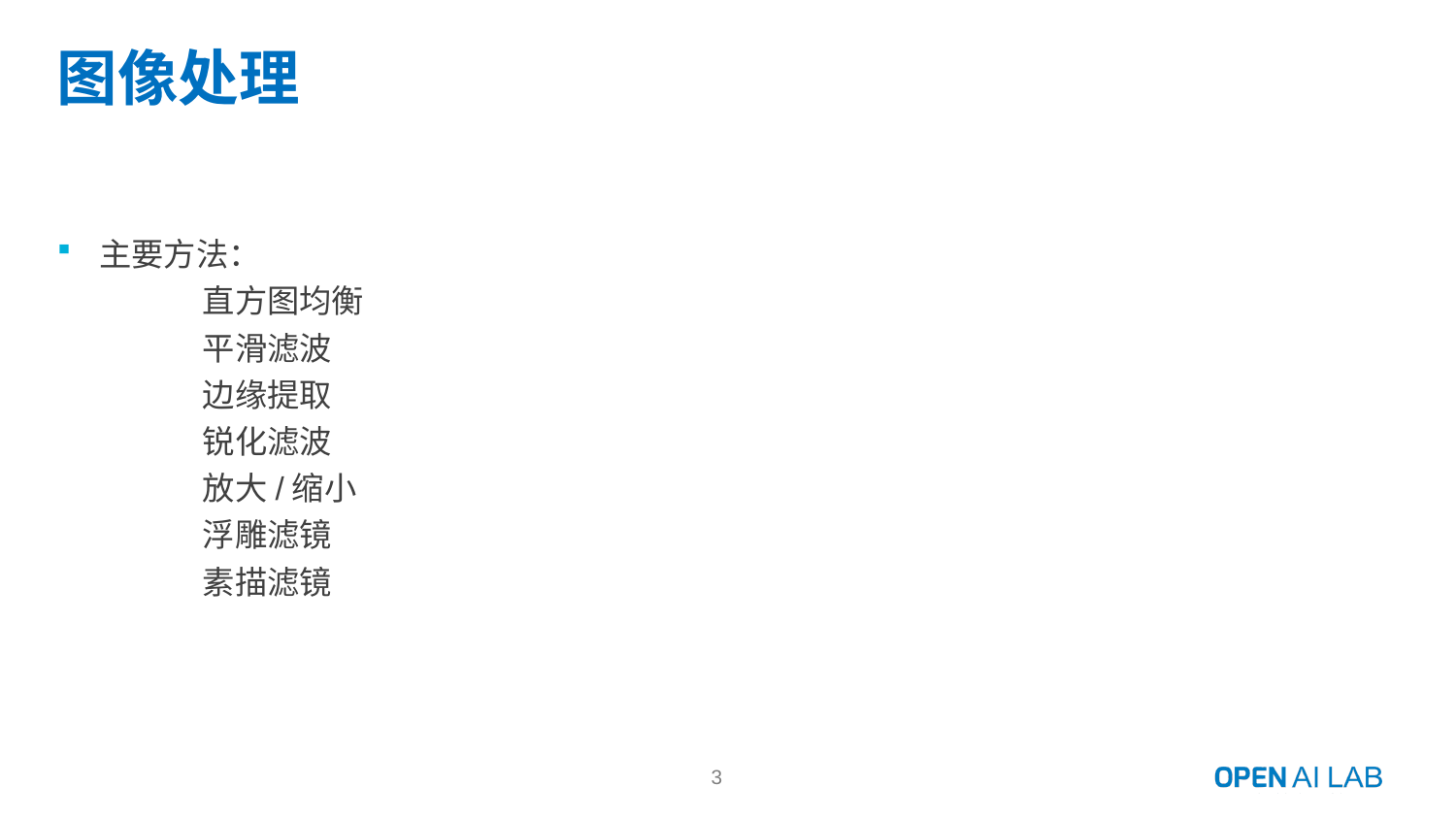

# 图像处理

主要方法：
	直方图均衡
	平滑滤波
	边缘提取
	锐化滤波
	放大/缩小
	浮雕滤镜
	素描滤镜